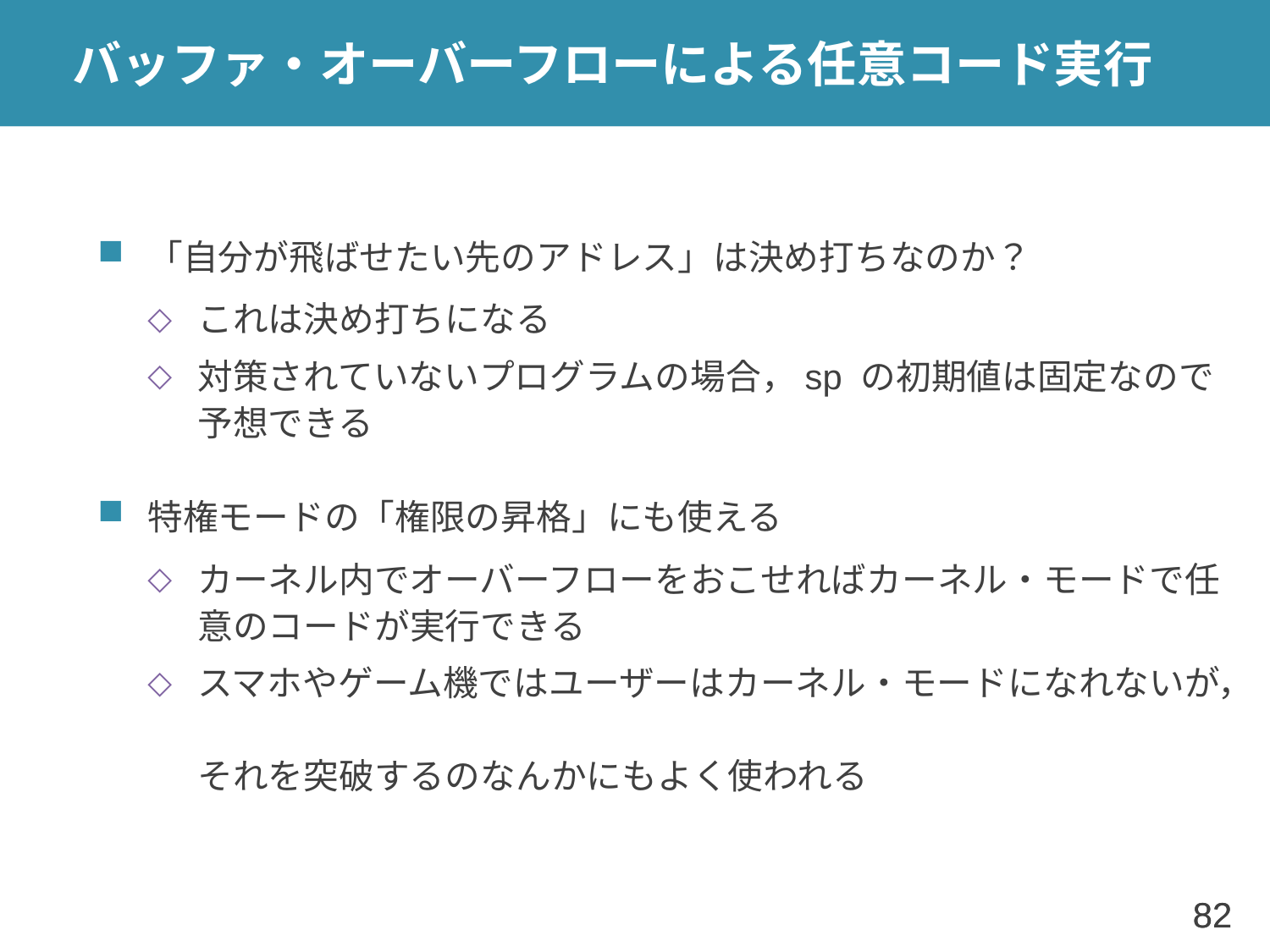

# バッファ・オーバーフローによる任意コード実行
「自分が飛ばせたい先のアドレス」は決め打ちなのか？
これは決め打ちになる
対策されていないプログラムの場合，sp の初期値は固定なので予想できる
特権モードの「権限の昇格」にも使える
カーネル内でオーバーフローをおこせればカーネル・モードで任意のコードが実行できる
スマホやゲーム機ではユーザーはカーネル・モードになれないが，
それを突破するのなんかにもよく使われる